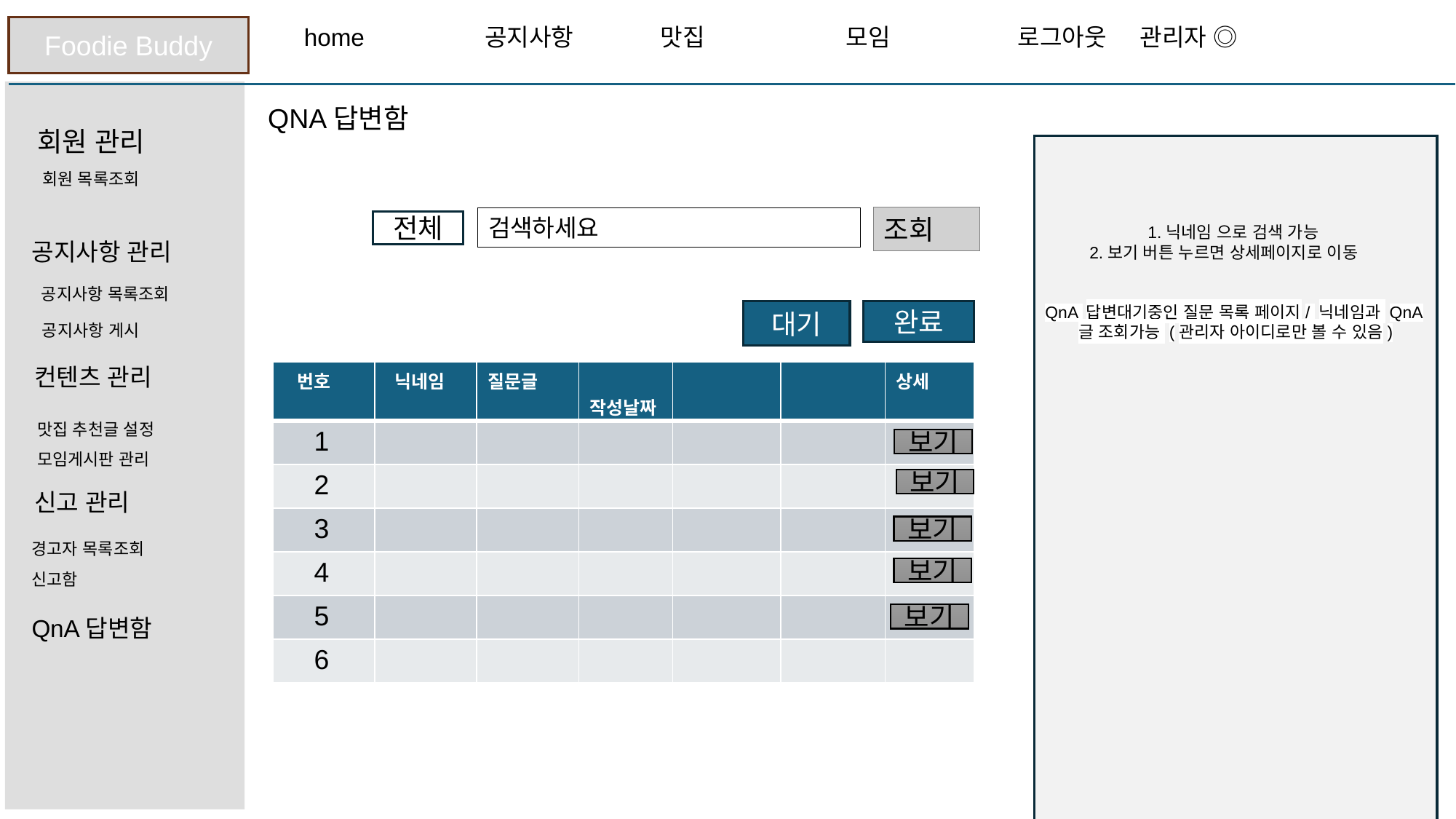

Foodie Buddy
        home                 공지사항             맛집                     모임                   로그아웃     관리자 ◎

QNA답변함
회원 관리
1.닉네임 으로 검색 가능
2.보기 버튼 누르면 상세페이지로 이동

QnA 답변대기중인 질문 목록 페이지/ 닉네임과 QnA글 조회가능 (관리자 아이디로만 볼 수 있음)

회원 목록조회
조회
검색하세요
전체
공지사항 관리
공지사항 목록조회
대기
완료
공지사항 게시
컨텐츠 관리
| 번호 | 닉네임 | 질문글 | 작성날짜 |  |  | 상세 |
| --- | --- | --- | --- | --- | --- | --- |
| 1 |  |  |  |  |  |  |
| 2 |  |  |  |  |  |  |
| 3 |  |  |  |  |  |  |
| 4 |  |  |  |  |  |  |
| 5 |  |  |  |  |  |  |
| 6 |  |  |  |  |  |  |
맛집 추천글 설정
보기
모임게시판 관리
보기
신고 관리
보기
경고자 목록조회
보기
신고함
보기
QnA답변함